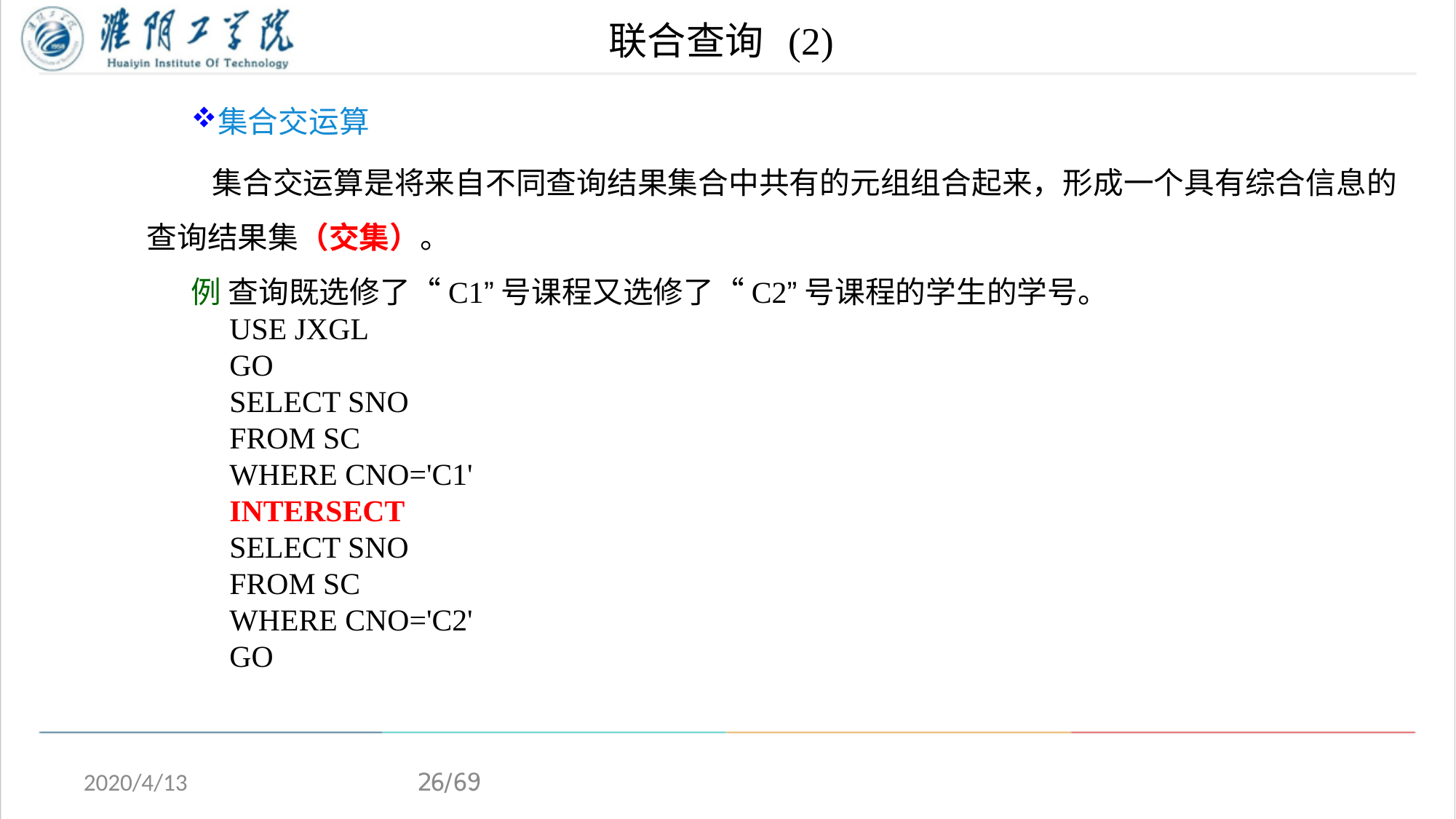

# 联合查询 (2)
集合交运算
  集合交运算是将来自不同查询结果集合中共有的元组组合起来，形成一个具有综合信息的查询结果集（交集）。
例 查询既选修了“C1”号课程又选修了“C2”号课程的学生的学号。
     USE JXGL
     GO
     SELECT SNO
     FROM SC
     WHERE CNO='C1'
     INTERSECT
     SELECT SNO
     FROM SC
     WHERE CNO='C2'
     GO
26/69
2020/4/13